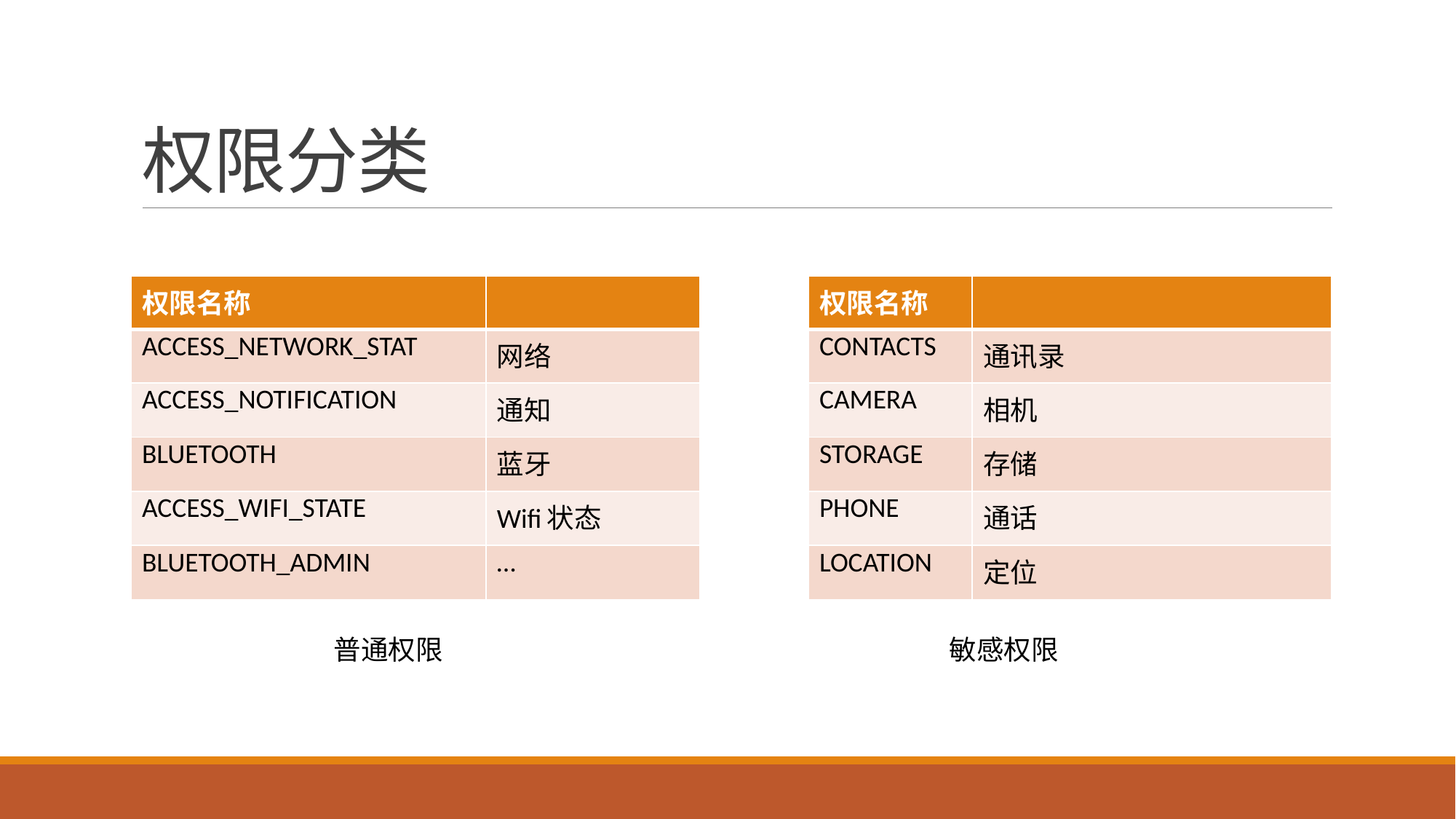

# 权限分类
| 权限名称 |  |
| --- | --- |
| ACCESS\_NETWORK\_STAT | 网络 |
| ACCESS\_NOTIFICATION | 通知 |
| BLUETOOTH | 蓝牙 |
| ACCESS\_WIFI\_STATE | Wifi状态 |
| BLUETOOTH\_ADMIN | … |
| 权限名称 |  |
| --- | --- |
| CONTACTS | 通讯录 |
| CAMERA | 相机 |
| STORAGE | 存储 |
| PHONE | 通话 |
| LOCATION | 定位 |
普通权限
敏感权限